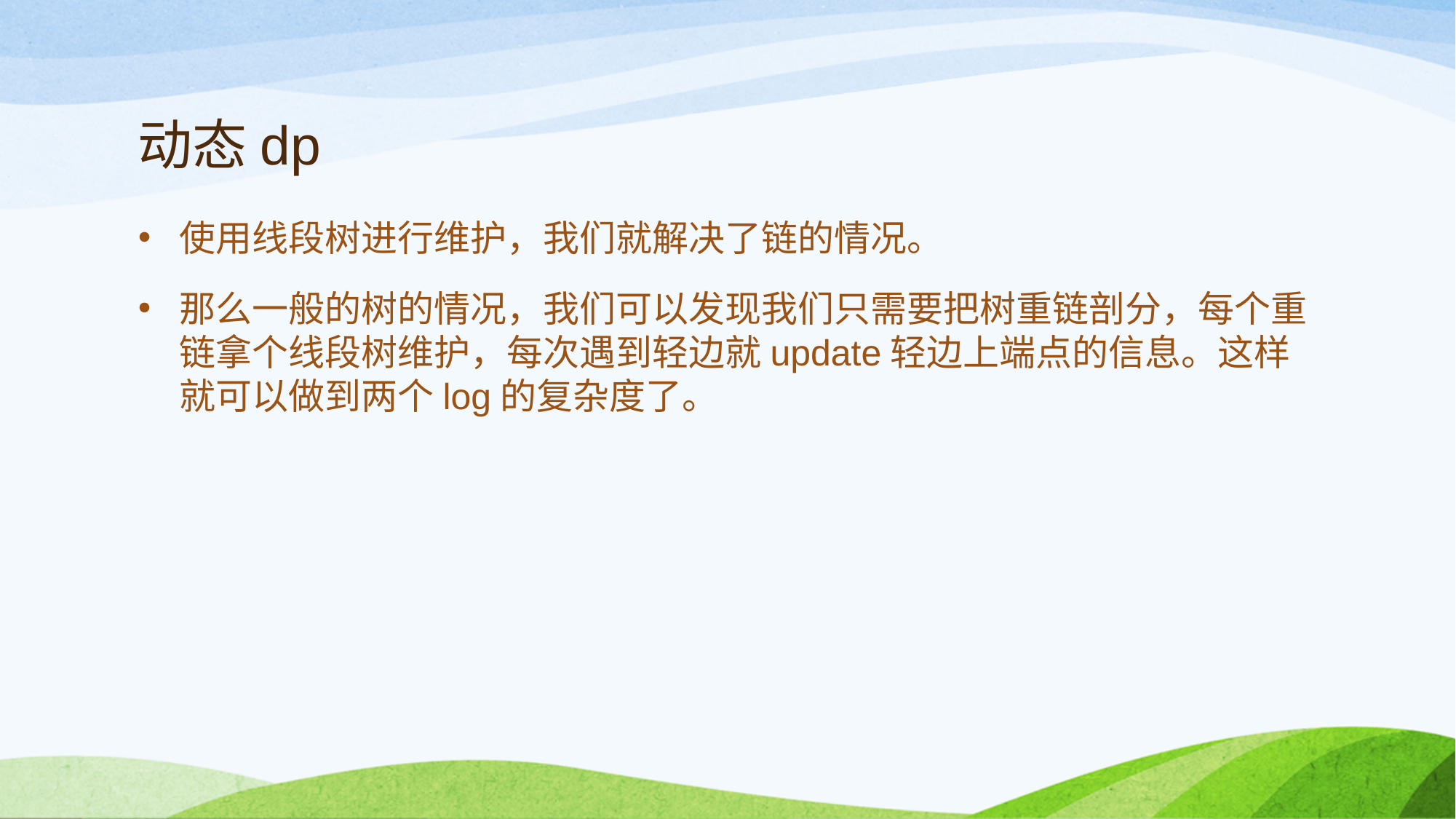

# 动态dp
使用线段树进行维护，我们就解决了链的情况。
那么一般的树的情况，我们可以发现我们只需要把树重链剖分，每个重链拿个线段树维护，每次遇到轻边就update轻边上端点的信息。这样就可以做到两个log的复杂度了。